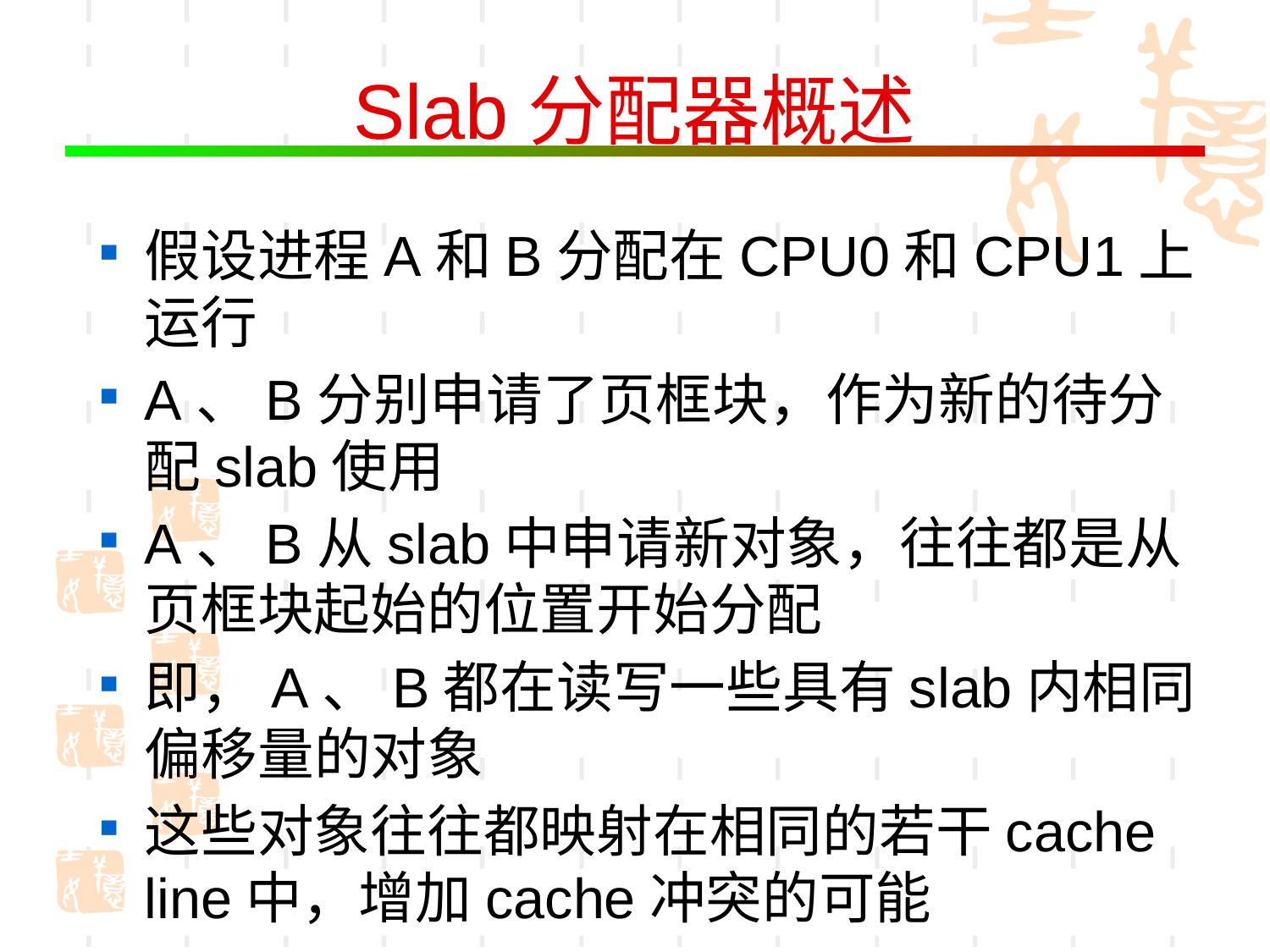

# Slab分配器概述
假设进程A和B分配在CPU0和CPU1上运行
A、B分别申请了页框块，作为新的待分配slab使用
A、B从slab中申请新对象，往往都是从页框块起始的位置开始分配
即，A、B都在读写一些具有slab内相同偏移量的对象
这些对象往往都映射在相同的若干cache line中，增加cache冲突的可能